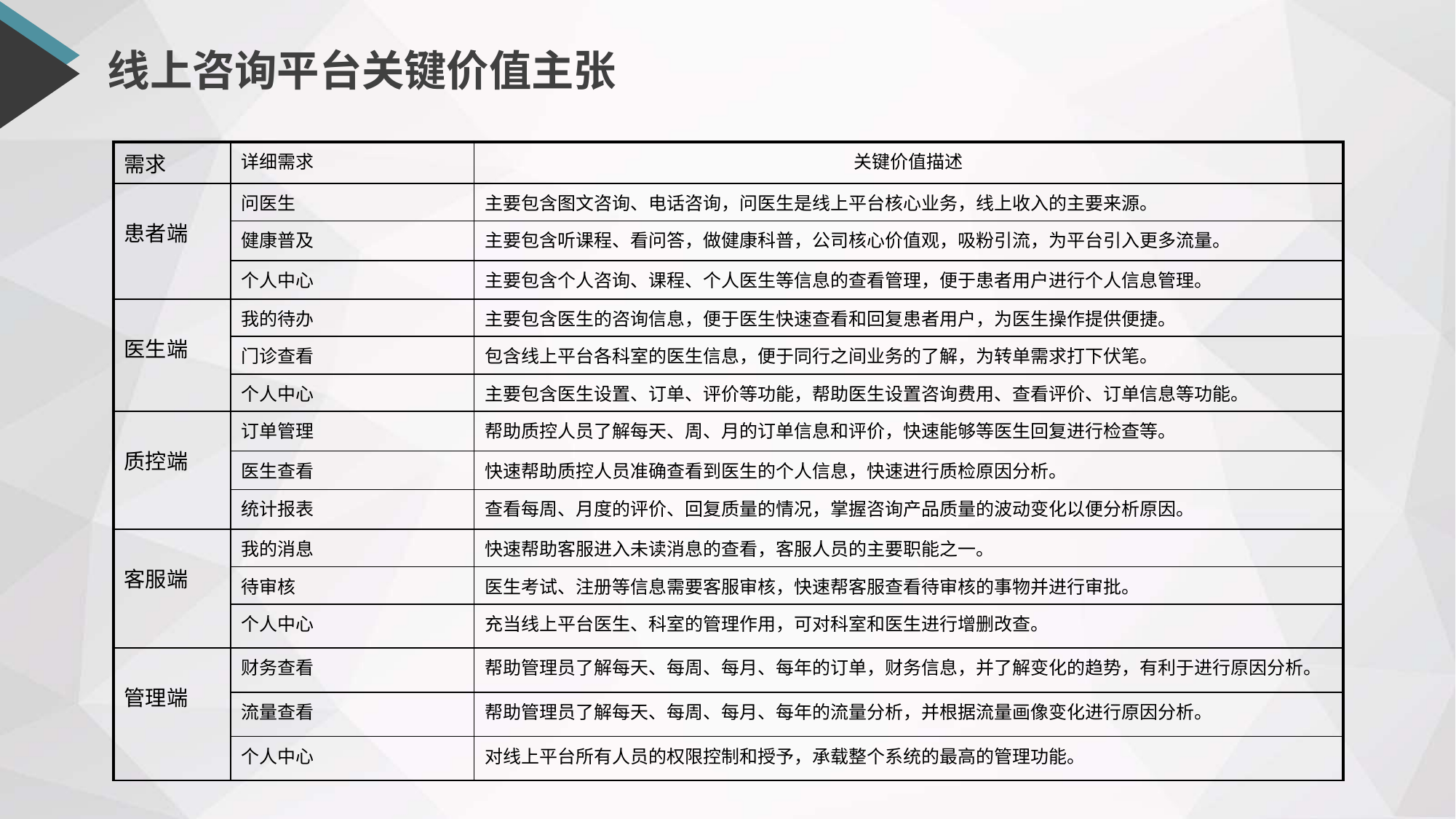

# 线上咨询平台关键价值主张
| 需求 | 详细需求 | 关键价值描述 |
| --- | --- | --- |
| 患者端 | 问医生 | 主要包含图文咨询、电话咨询，问医生是线上平台核心业务，线上收入的主要来源。 |
|  | 健康普及 | 主要包含听课程、看问答，做健康科普，公司核心价值观，吸粉引流，为平台引入更多流量。 |
|  | 个人中心 | 主要包含个人咨询、课程、个人医生等信息的查看管理，便于患者用户进行个人信息管理。 |
| 医生端 | 我的待办 | 主要包含医生的咨询信息，便于医生快速查看和回复患者用户，为医生操作提供便捷。 |
|  | 门诊查看 | 包含线上平台各科室的医生信息，便于同行之间业务的了解，为转单需求打下伏笔。 |
|  | 个人中心 | 主要包含医生设置、订单、评价等功能，帮助医生设置咨询费用、查看评价、订单信息等功能。 |
| 质控端 | 订单管理 | 帮助质控人员了解每天、周、月的订单信息和评价，快速能够等医生回复进行检查等。 |
|  | 医生查看 | 快速帮助质控人员准确查看到医生的个人信息，快速进行质检原因分析。 |
|  | 统计报表 | 查看每周、月度的评价、回复质量的情况，掌握咨询产品质量的波动变化以便分析原因。 |
| 客服端 | 我的消息 | 快速帮助客服进入未读消息的查看，客服人员的主要职能之一。 |
|  | 待审核 | 医生考试、注册等信息需要客服审核，快速帮客服查看待审核的事物并进行审批。 |
|  | 个人中心 | 充当线上平台医生、科室的管理作用，可对科室和医生进行增删改查。 |
| 管理端 | 财务查看 | 帮助管理员了解每天、每周、每月、每年的订单，财务信息，并了解变化的趋势，有利于进行原因分析。 |
|  | 流量查看 | 帮助管理员了解每天、每周、每月、每年的流量分析，并根据流量画像变化进行原因分析。 |
|  | 个人中心 | 对线上平台所有人员的权限控制和授予，承载整个系统的最高的管理功能。 |